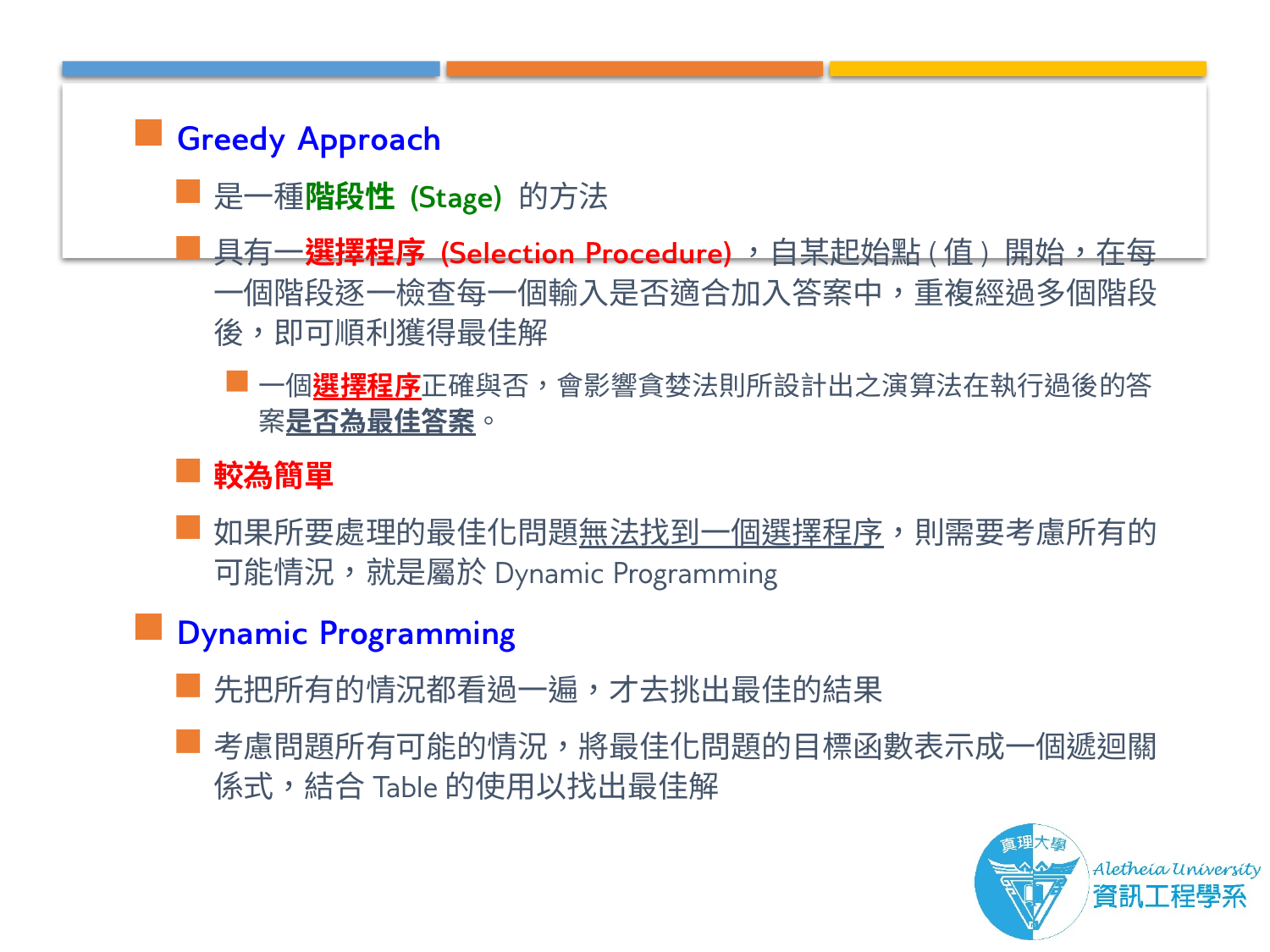

Greedy Approach
是一種階段性 (Stage) 的方法
具有一選擇程序 (Selection Procedure)，自某起始點(值) 開始，在每一個階段逐一檢查每一個輸入是否適合加入答案中，重複經過多個階段後，即可順利獲得最佳解
一個選擇程序正確與否，會影響貪婪法則所設計出之演算法在執行過後的答案是否為最佳答案。
較為簡單
如果所要處理的最佳化問題無法找到一個選擇程序，則需要考慮所有的可能情況，就是屬於Dynamic Programming
Dynamic Programming
先把所有的情況都看過一遍，才去挑出最佳的結果
考慮問題所有可能的情況，將最佳化問題的目標函數表示成一個遞迴關係式，結合Table的使用以找出最佳解